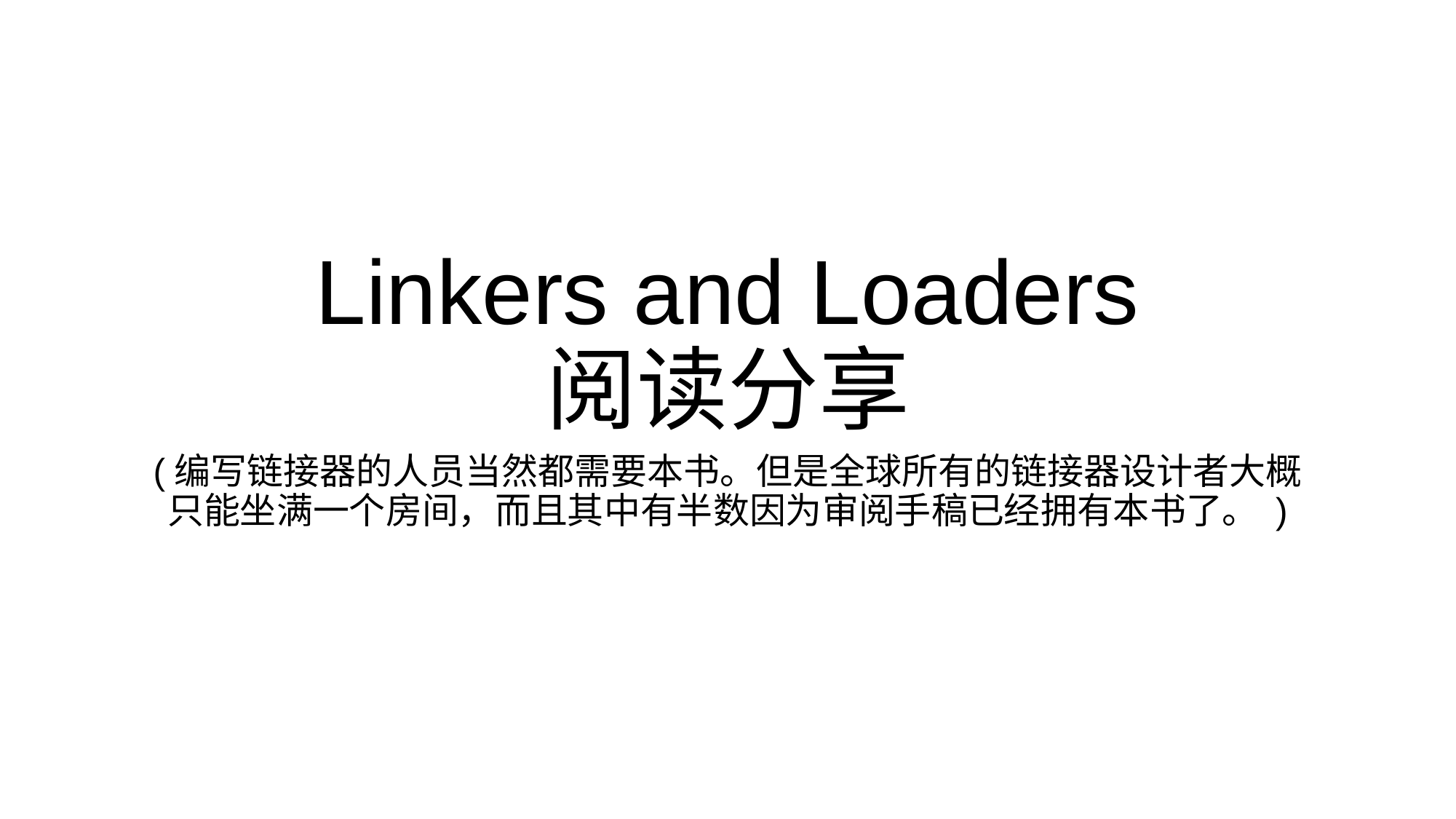

# Linkers and Loaders 阅读分享
(编写链接器的人员当然都需要本书。但是全球所有的链接器设计者大概只能坐满一个房间，而且其中有半数因为审阅手稿已经拥有本书了。 )